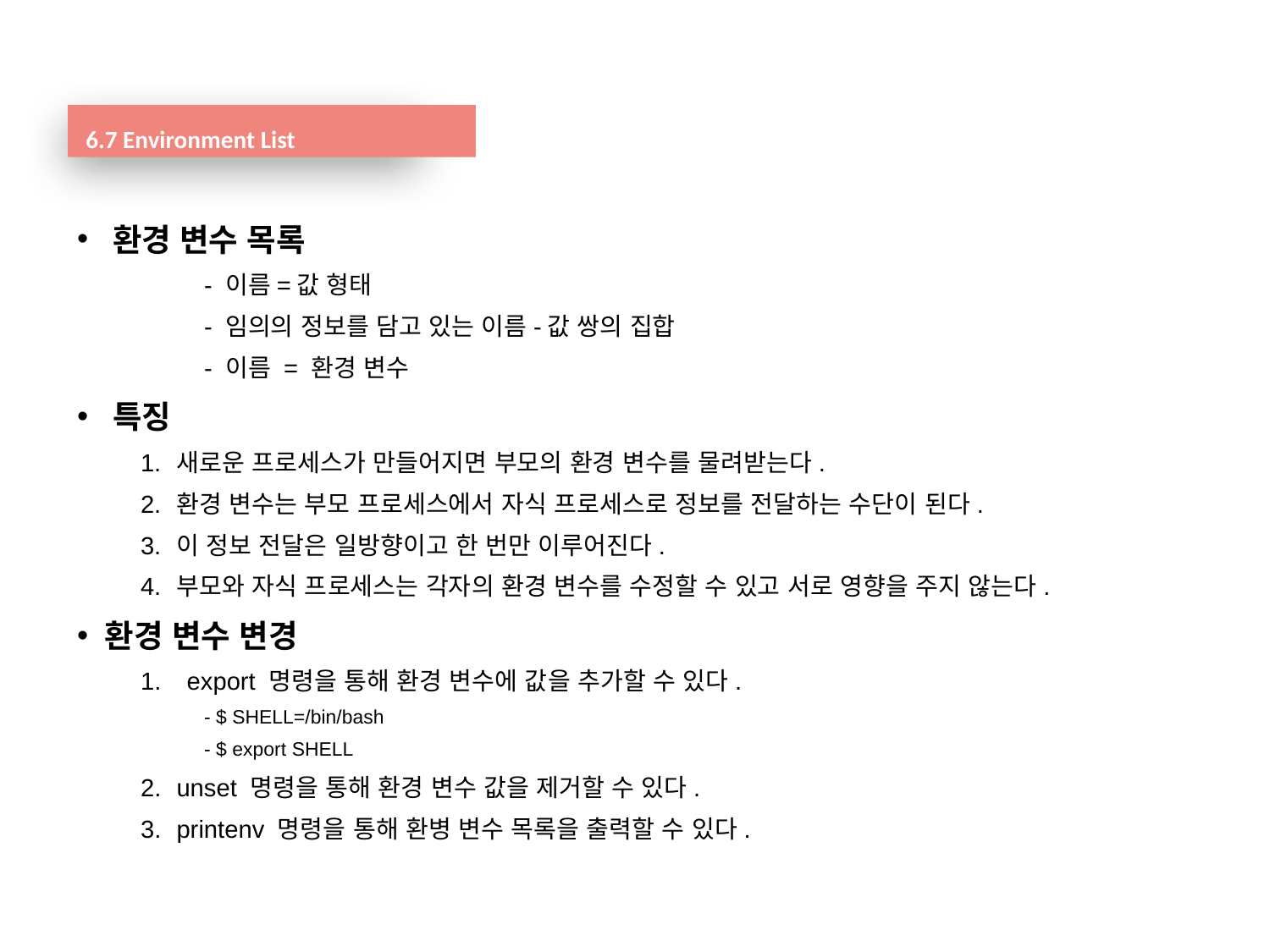

6.7 Environment List
환경 변수 목록
	- 이름=값 형태
	- 임의의 정보를 담고 있는 이름-값 쌍의 집합
	- 이름 = 환경 변수
특징
새로운 프로세스가 만들어지면 부모의 환경 변수를 물려받는다.
환경 변수는 부모 프로세스에서 자식 프로세스로 정보를 전달하는 수단이 된다.
이 정보 전달은 일방향이고 한 번만 이루어진다.
부모와 자식 프로세스는 각자의 환경 변수를 수정할 수 있고 서로 영향을 주지 않는다.
환경 변수 변경
export 명령을 통해 환경 변수에 값을 추가할 수 있다.
- $ SHELL=/bin/bash
- $ export SHELL
unset 명령을 통해 환경 변수 값을 제거할 수 있다.
printenv 명령을 통해 환병 변수 목록을 출력할 수 있다.